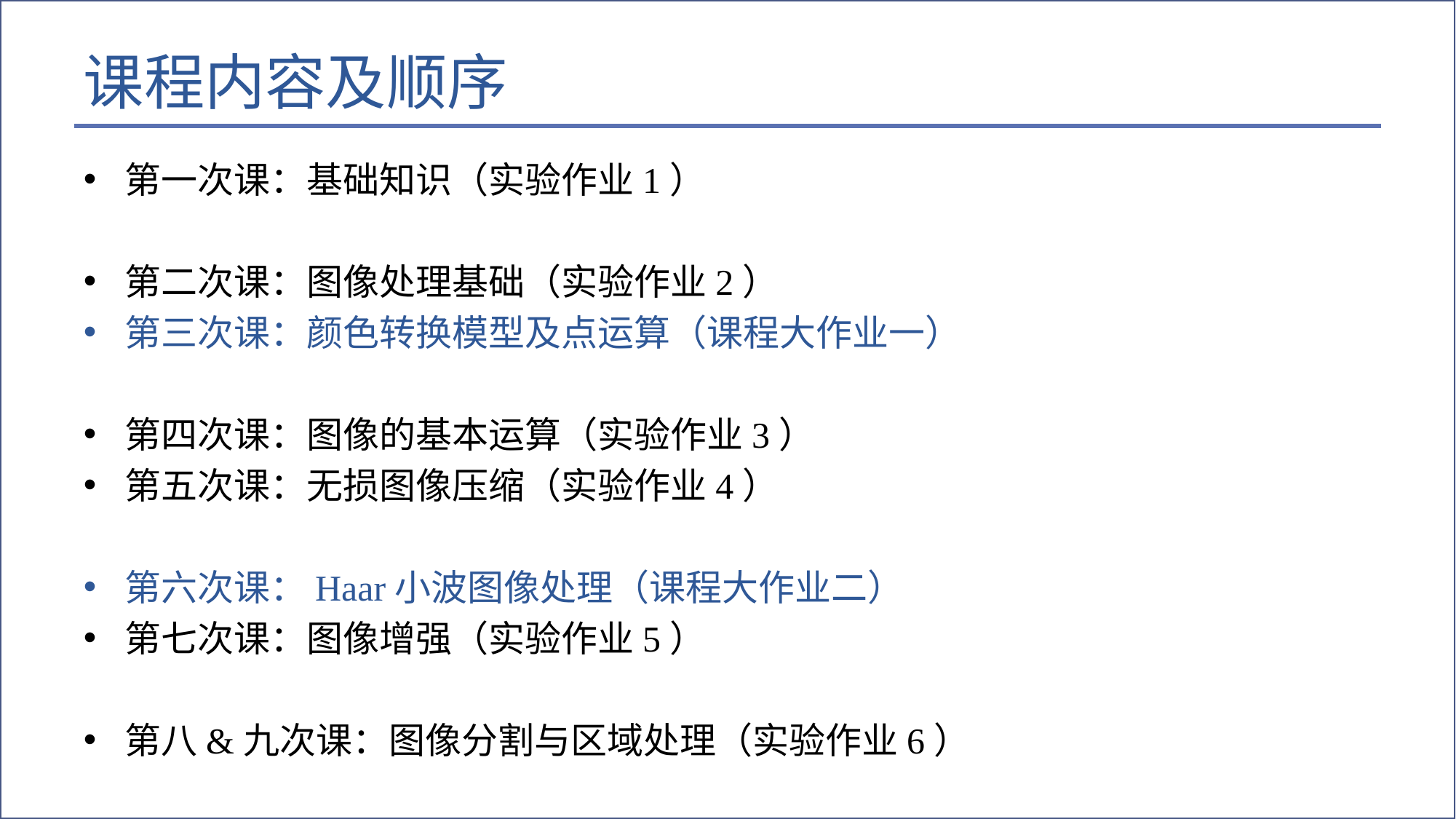

# 课程内容及顺序
第一次课：基础知识（实验作业1）

第二次课：图像处理基础（实验作业2）
第三次课：颜色转换模型及点运算（课程大作业一）

第四次课：图像的基本运算（实验作业3）
第五次课：无损图像压缩（实验作业4）

第六次课：Haar小波图像处理（课程大作业二）
第七次课：图像增强（实验作业5）

第八&九次课：图像分割与区域处理（实验作业6）
1